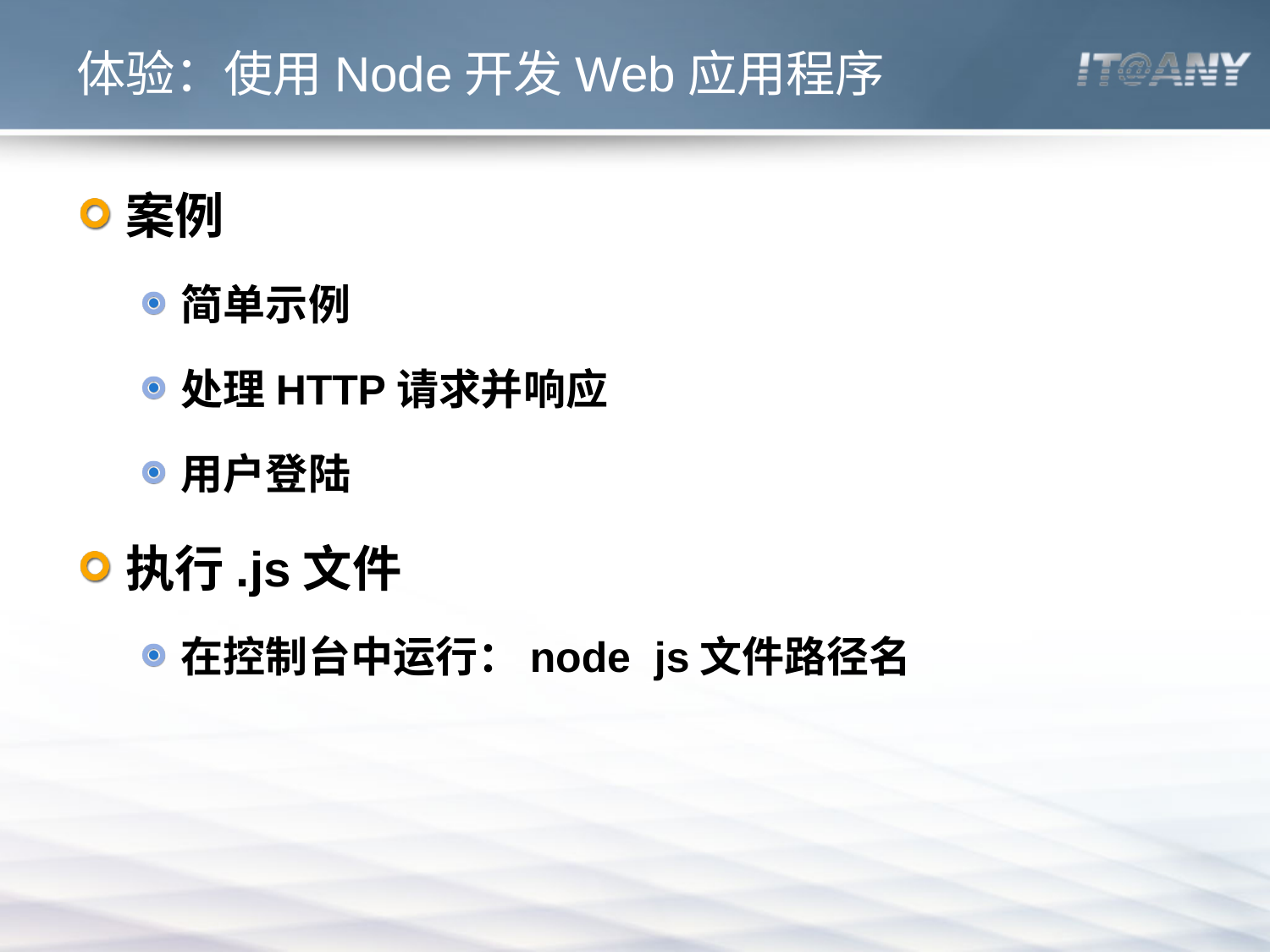

# 体验：使用Node开发Web应用程序
案例
简单示例
处理HTTP请求并响应
用户登陆
执行.js文件
在控制台中运行：node  js文件路径名